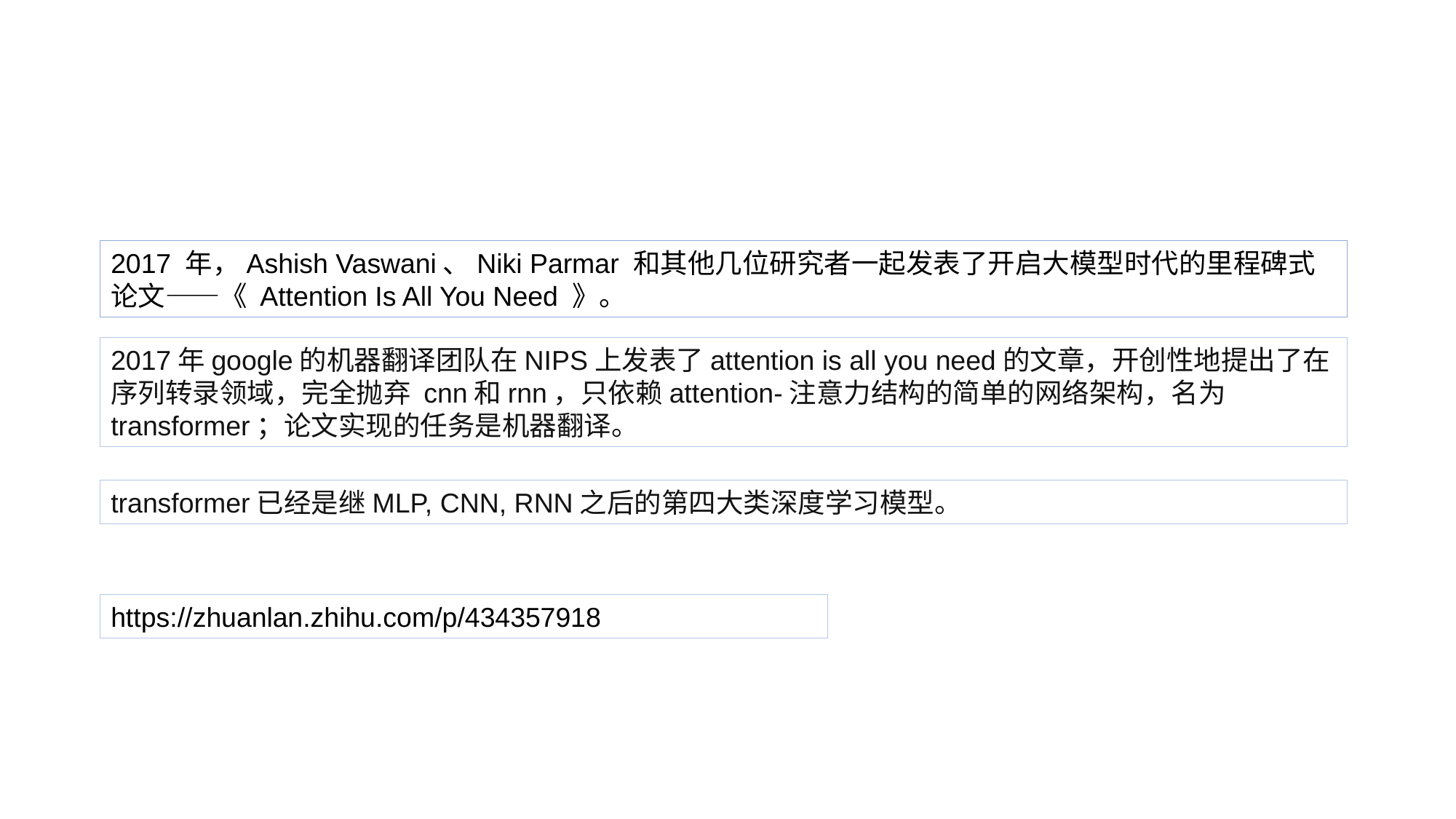

#
2017 年，Ashish Vaswani、Niki Parmar 和其他几位研究者一起发表了开启大模型时代的里程碑式论文——《 Attention Is All You Need 》。
2017年google的机器翻译团队在NIPS上发表了attention is all you need的文章，开创性地提出了在序列转录领域，完全抛弃 cnn和rnn，只依赖attention-注意力结构的简单的网络架构，名为transformer；论文实现的任务是机器翻译。
transformer已经是继MLP, CNN, RNN之后的第四大类深度学习模型。
https://zhuanlan.zhihu.com/p/434357918